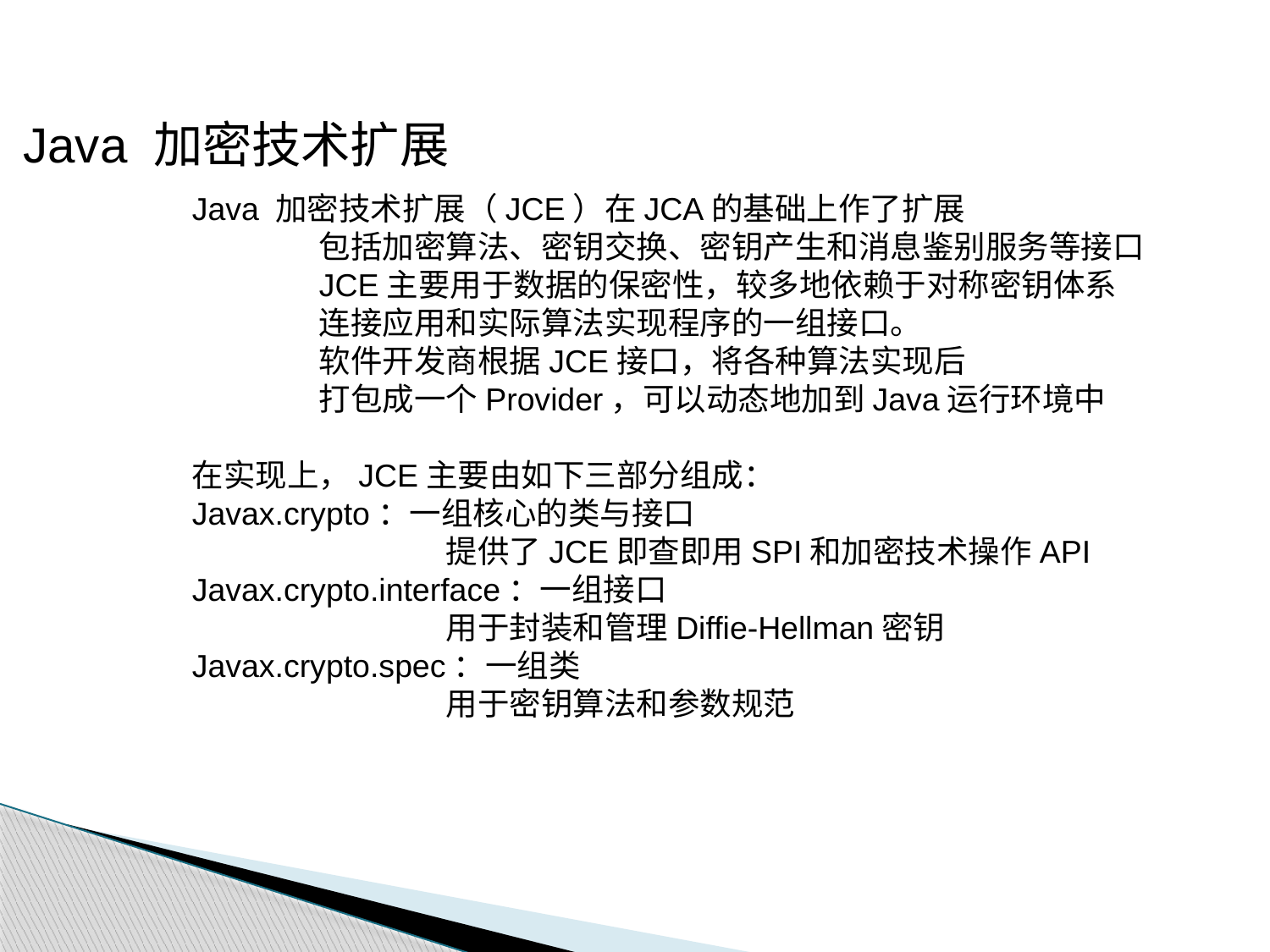

Java 加密技术扩展
Java 加密技术扩展（JCE）在JCA的基础上作了扩展
	包括加密算法、密钥交换、密钥产生和消息鉴别服务等接口
	JCE主要用于数据的保密性，较多地依赖于对称密钥体系
	连接应用和实际算法实现程序的一组接口。
	软件开发商根据JCE接口，将各种算法实现后
	打包成一个Provider，可以动态地加到Java运行环境中

在实现上，JCE主要由如下三部分组成：
Javax.crypto：一组核心的类与接口
		提供了JCE即查即用SPI和加密技术操作API
Javax.crypto.interface：一组接口
		用于封装和管理Diffie-Hellman密钥
Javax.crypto.spec：一组类
		用于密钥算法和参数规范